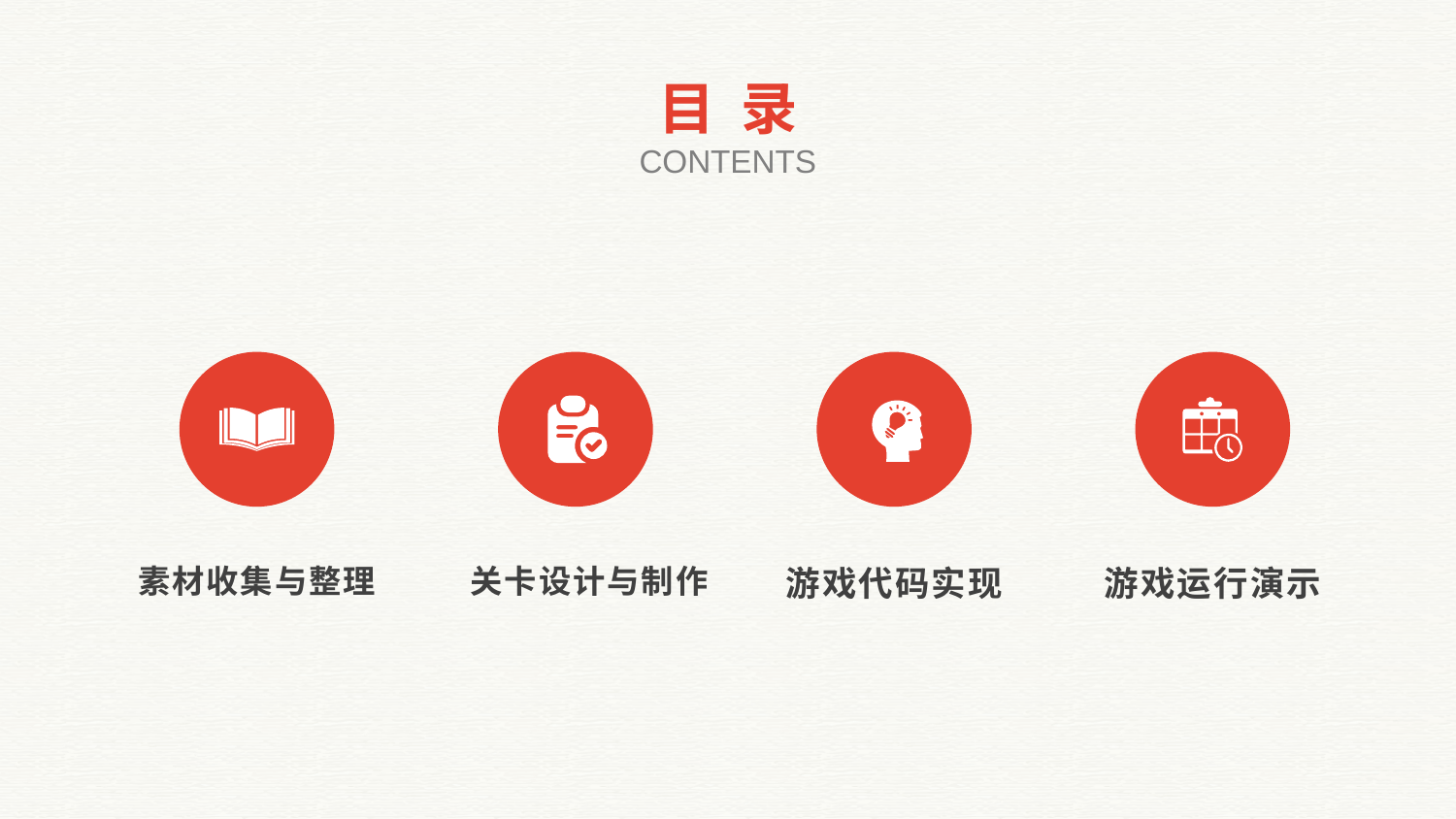

目  录
CONTENTS

素材收集与整理
关卡设计与制作
游戏代码实现
游戏运行演示